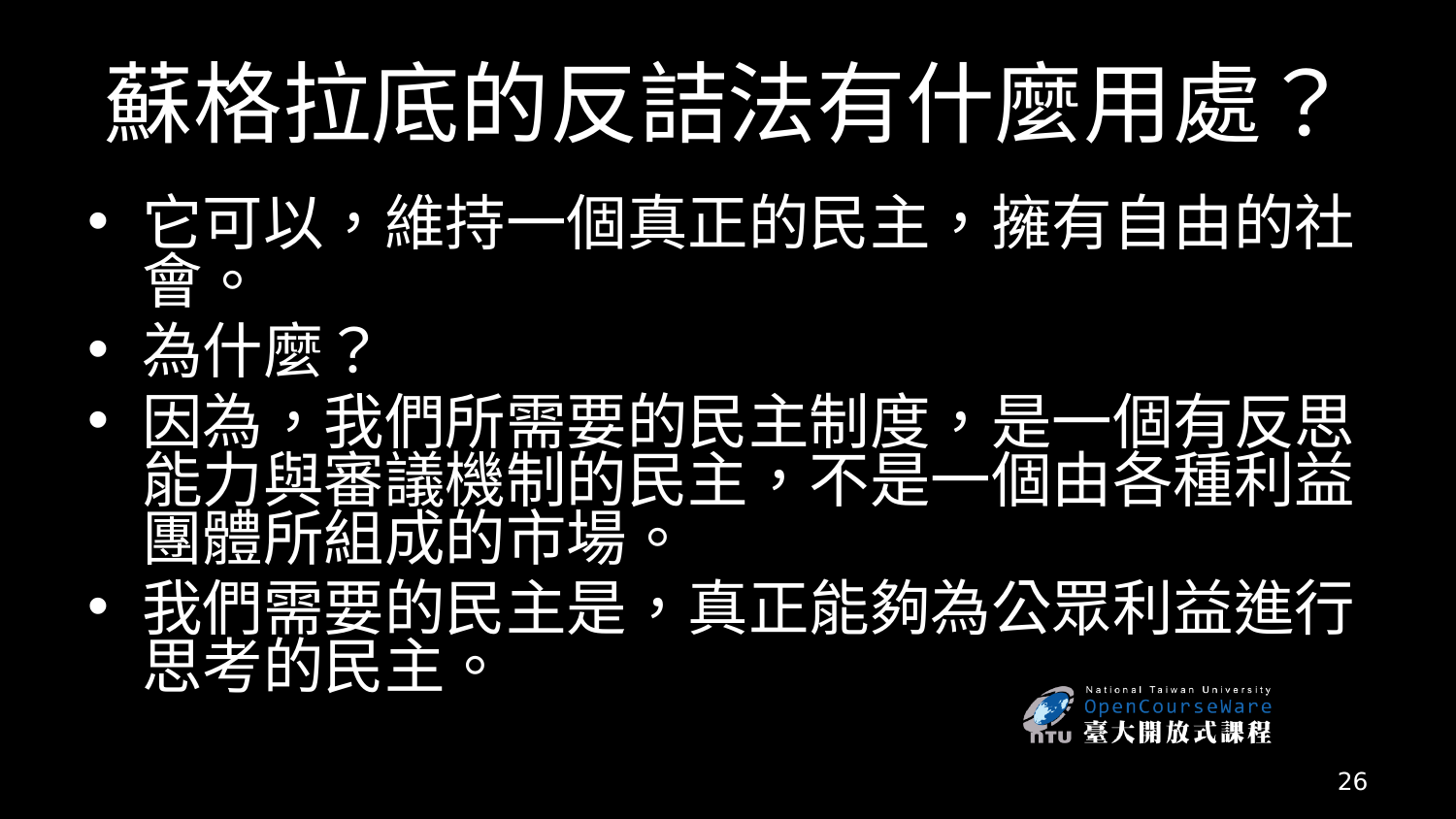

# 蘇格拉底的反詰法有什麼用處？
它可以，維持一個真正的民主，擁有自由的社會。
為什麼？
因為，我們所需要的民主制度，是一個有反思能力與審議機制的民主，不是一個由各種利益團體所組成的市場。
我們需要的民主是，真正能夠為公眾利益進行思考的民主。

26